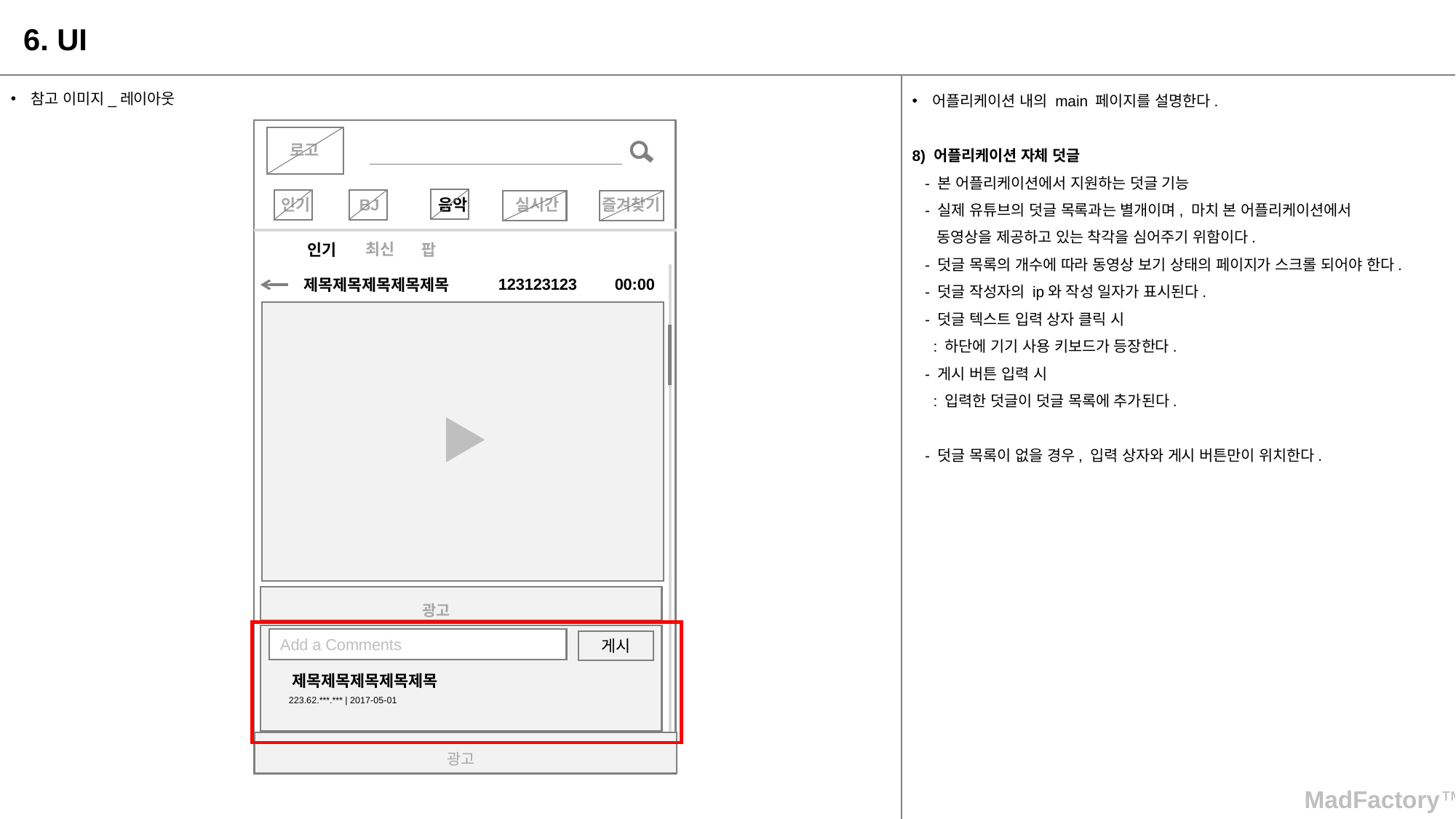

6. UI
참고 이미지_레이아웃
어플리케이션 내의 main 페이지를 설명한다.

8) 어플리케이션 자체 덧글
   - 본 어플리케이션에서 지원하는 덧글 기능
   - 실제 유튜브의 덧글 목록과는 별개이며, 마치 본 어플리케이션에서
     동영상을 제공하고 있는 착각을 심어주기 위함이다.
   - 덧글 목록의 개수에 따라 동영상 보기 상태의 페이지가 스크롤 되어야 한다.
   - 덧글 작성자의 ip와 작성 일자가 표시된다.
   - 덧글 텍스트 입력 상자 클릭 시
     : 하단에 기기 사용 키보드가 등장한다.
   - 게시 버튼 입력 시
     : 입력한 덧글이 덧글 목록에 추가된다.

   - 덧글 목록이 없을 경우, 입력 상자와 게시 버튼만이 위치한다.

로고

인기

음악

BJ
실시간
즐겨찾기

최신
인기
팝
123123123
00:00
제목제목제목제목제목

광고

Add a Comments
게시
제목제목제목제목제목
223.62.***.*** | 2017-05-01

광고
MadFactory™